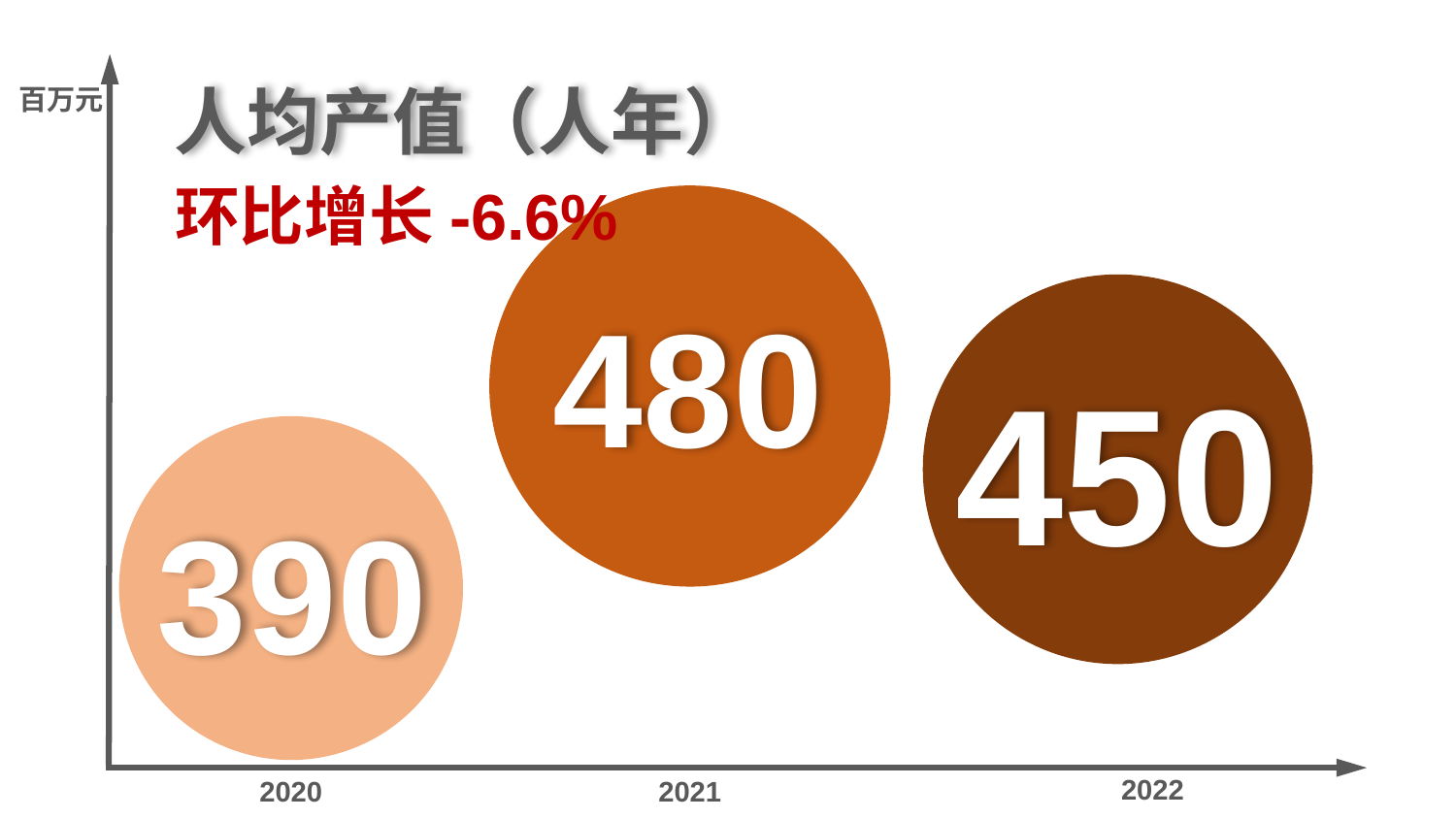

人均产值（人年）
百万元
环比增长-6.6%

480
450

390

2022
2020
2021